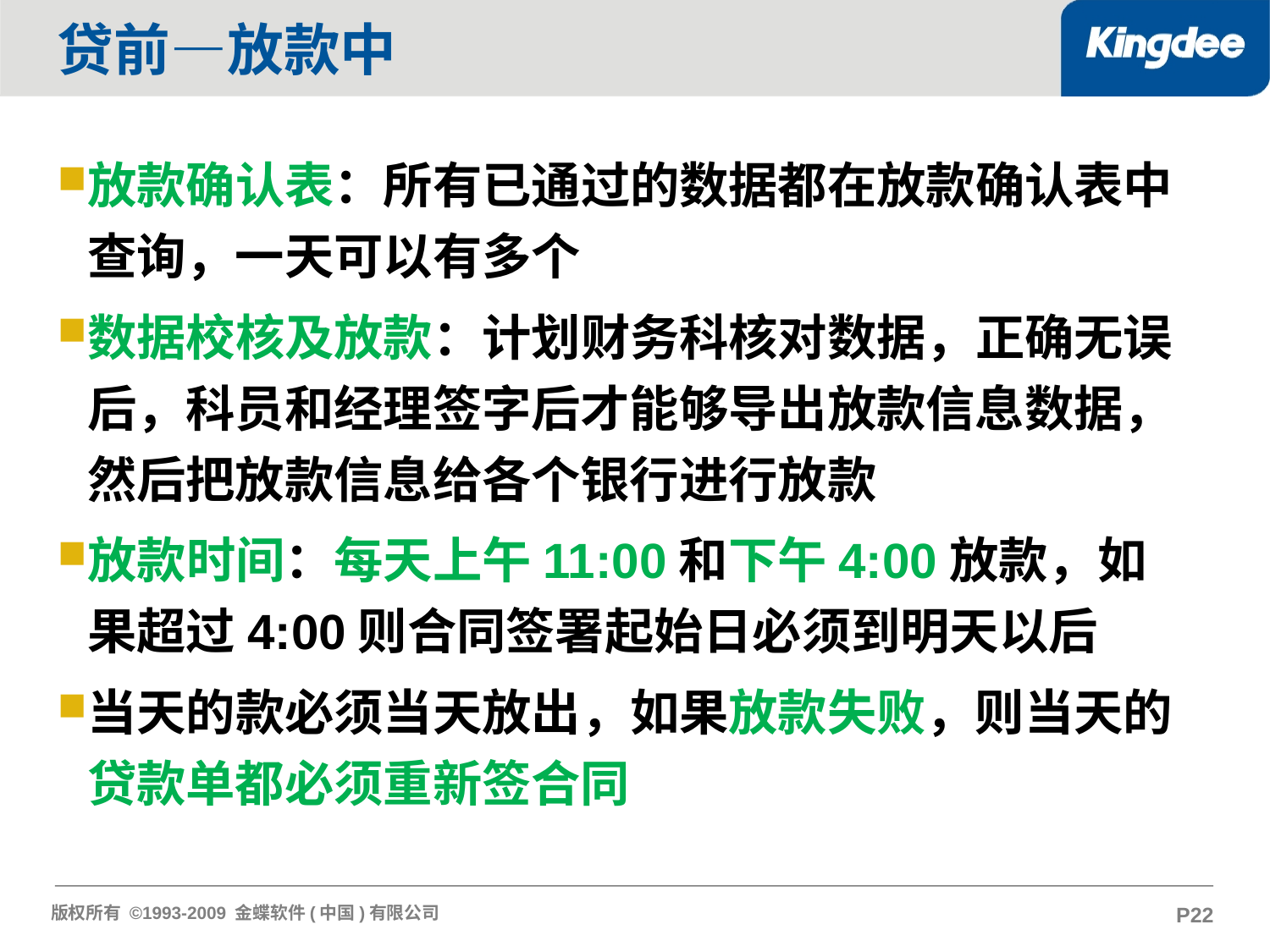

贷前—放款中
放款确认表：所有已通过的数据都在放款确认表中查询，一天可以有多个
数据校核及放款：计划财务科核对数据，正确无误后，科员和经理签字后才能够导出放款信息数据，然后把放款信息给各个银行进行放款
放款时间：每天上午11:00和下午4:00放款，如果超过4:00则合同签署起始日必须到明天以后
当天的款必须当天放出，如果放款失败，则当天的贷款单都必须重新签合同